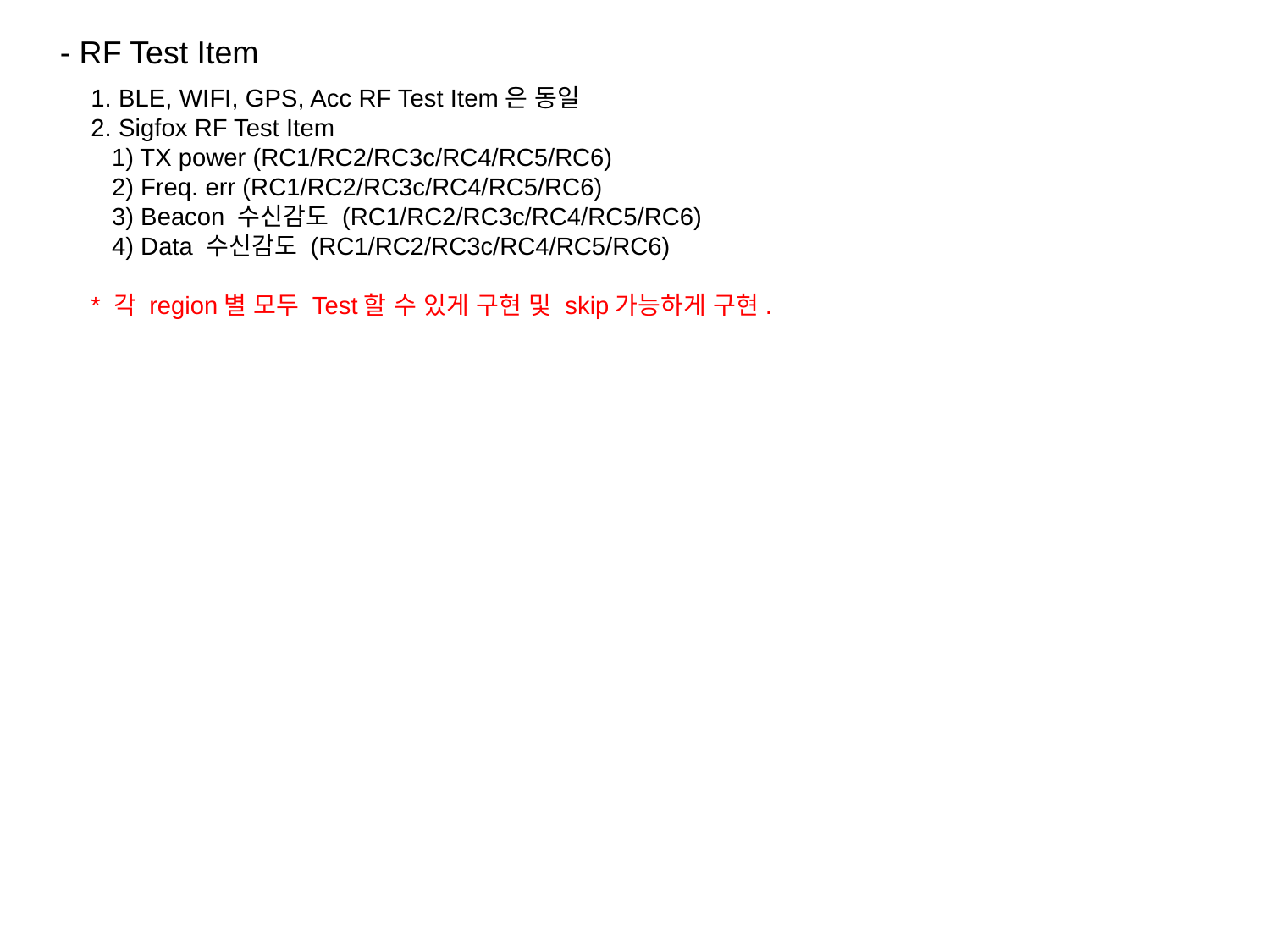

- RF Test Item
1. BLE, WIFI, GPS, Acc RF Test Item은 동일
2. Sigfox RF Test Item
   1) TX power (RC1/RC2/RC3c/RC4/RC5/RC6)
   2) Freq. err (RC1/RC2/RC3c/RC4/RC5/RC6)
   3) Beacon 수신감도 (RC1/RC2/RC3c/RC4/RC5/RC6)
   4) Data 수신감도 (RC1/RC2/RC3c/RC4/RC5/RC6)

* 각 region별 모두 Test할 수 있게 구현 및 skip가능하게 구현.